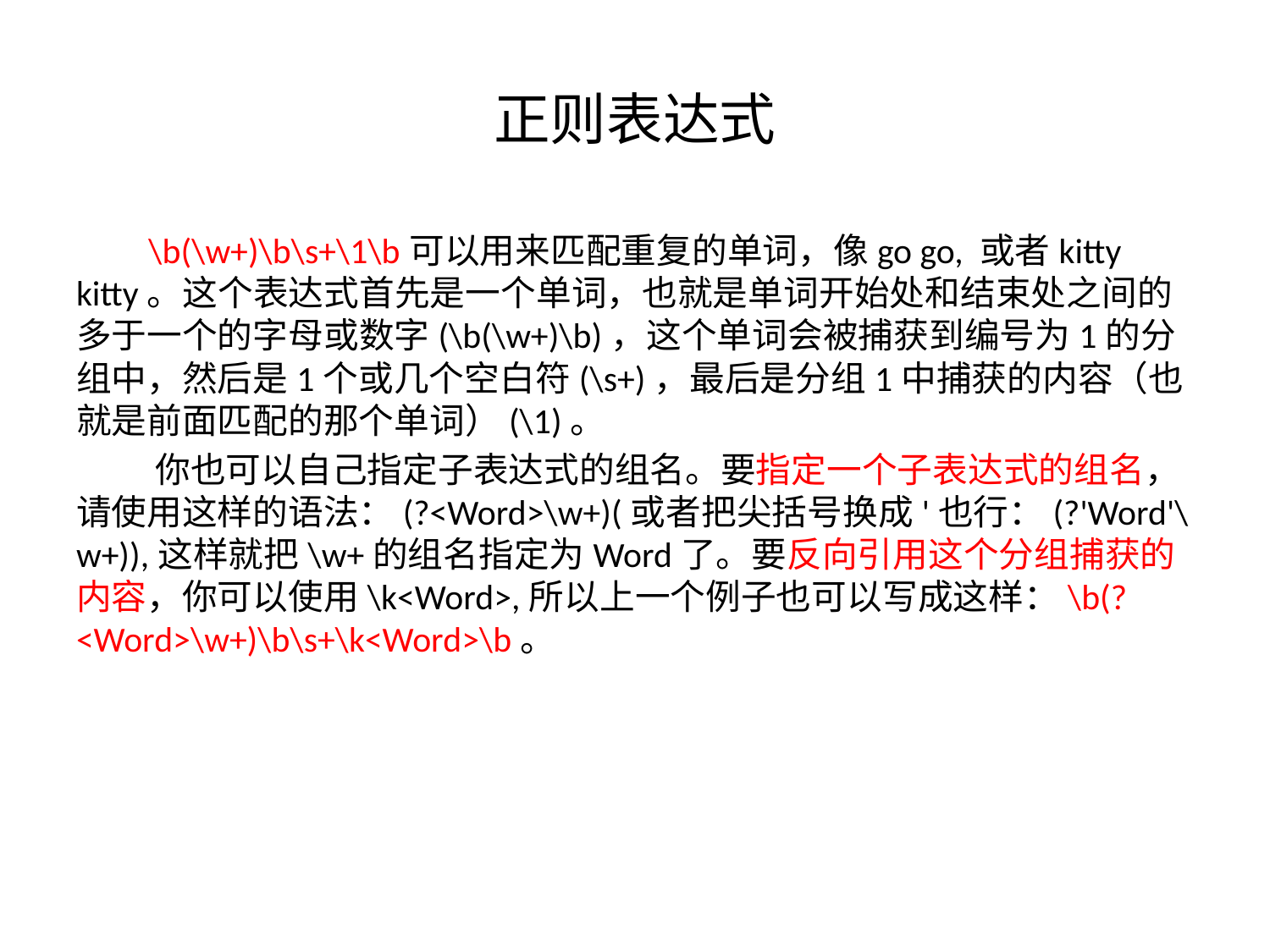

# 正则表达式
         \b(\w+)\b\s+\1\b可以用来匹配重复的单词，像go go, 或者kitty kitty。这个表达式首先是一个单词，也就是单词开始处和结束处之间的多于一个的字母或数字(\b(\w+)\b)，这个单词会被捕获到编号为1的分组中，然后是1个或几个空白符(\s+)，最后是分组1中捕获的内容（也就是前面匹配的那个单词）(\1)。
         你也可以自己指定子表达式的组名。要指定一个子表达式的组名，请使用这样的语法：(?<Word>\w+)(或者把尖括号换成'也行：(?'Word'\w+)),这样就把\w+的组名指定为Word了。要反向引用这个分组捕获的内容，你可以使用\k<Word>,所以上一个例子也可以写成这样：\b(?<Word>\w+)\b\s+\k<Word>\b。